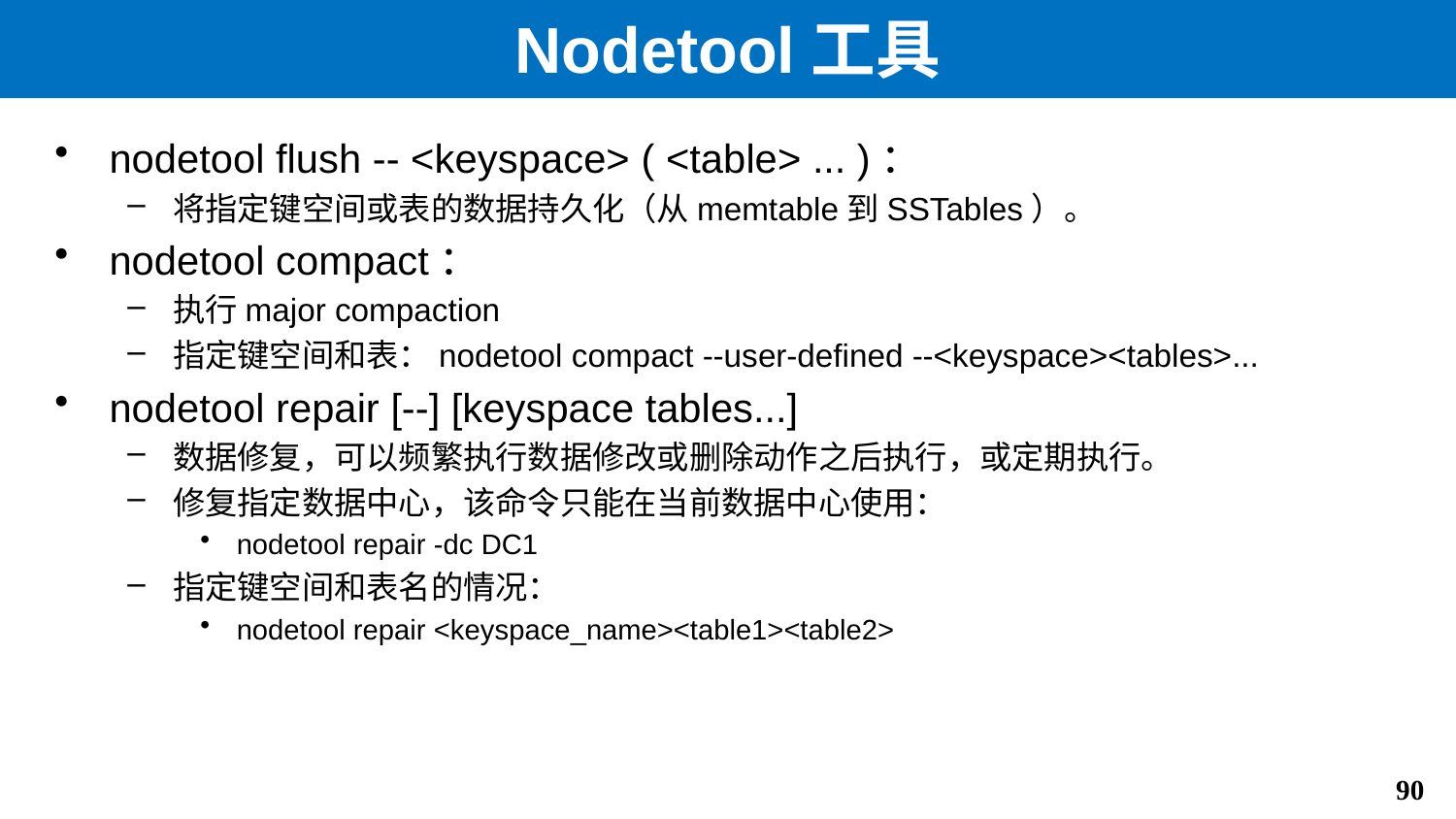

# Nodetool工具
nodetool flush -- <keyspace> ( <table> ... )：
将指定键空间或表的数据持久化（从memtable到SSTables）。
nodetool compact：
执行major compaction
指定键空间和表：nodetool compact --user-defined --<keyspace><tables>...
nodetool repair [--] [keyspace tables...]
数据修复，可以频繁执行数据修改或删除动作之后执行，或定期执行。
修复指定数据中心，该命令只能在当前数据中心使用：
nodetool repair -dc DC1
指定键空间和表名的情况：
nodetool repair <keyspace_name><table1><table2>